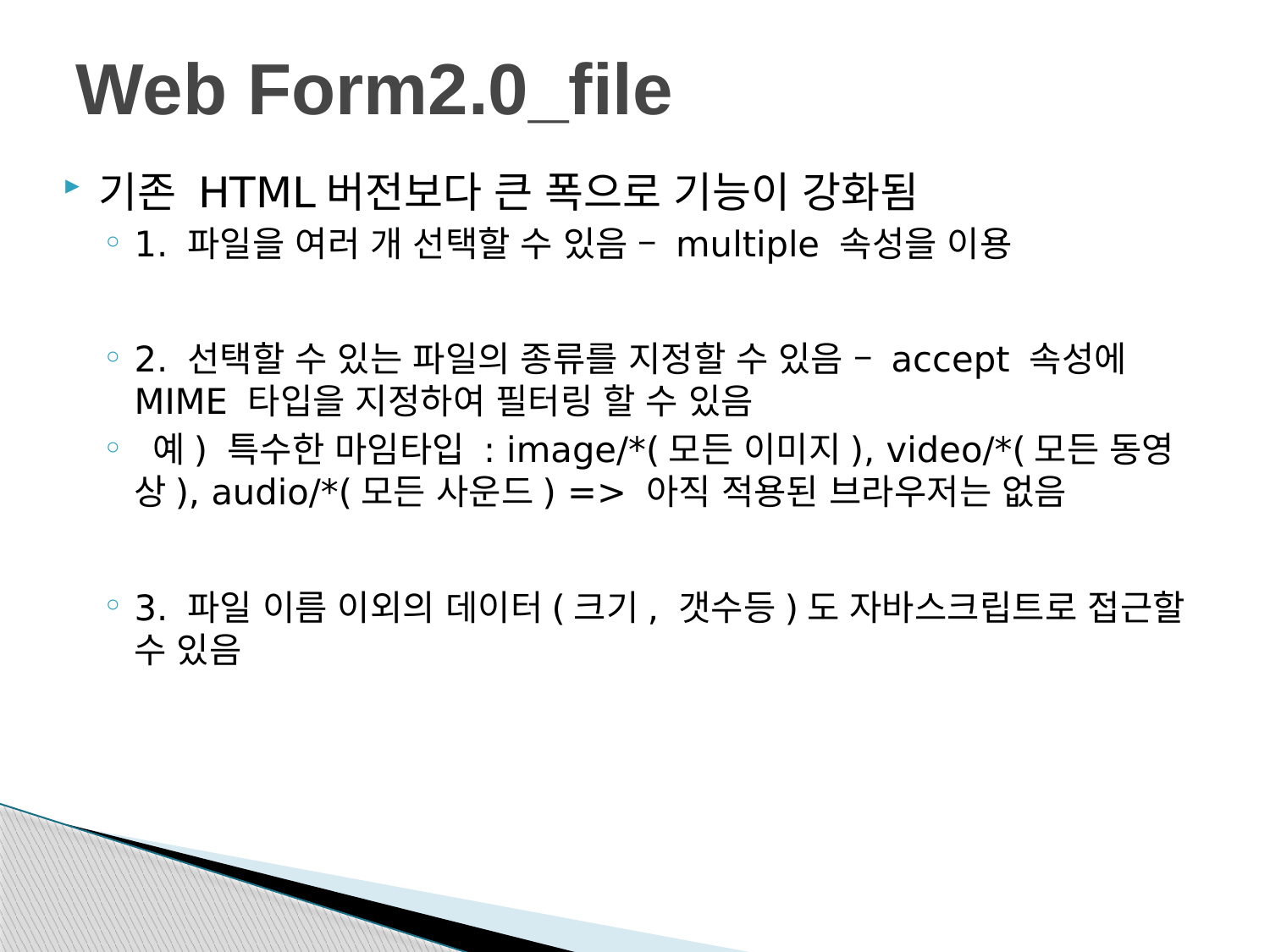

# Web Form2.0_file
기존 HTML버전보다 큰 폭으로 기능이 강화됨
1. 파일을 여러 개 선택할 수 있음 – multiple 속성을 이용

2. 선택할 수 있는 파일의 종류를 지정할 수 있음 – accept 속성에 MIME 타입을 지정하여 필터링 할 수 있음
 예) 특수한 마임타입 : image/*(모든 이미지), video/*(모든 동영상), audio/*(모든 사운드) => 아직 적용된 브라우저는 없음

3. 파일 이름 이외의 데이터(크기, 갯수등)도 자바스크립트로 접근할 수 있음